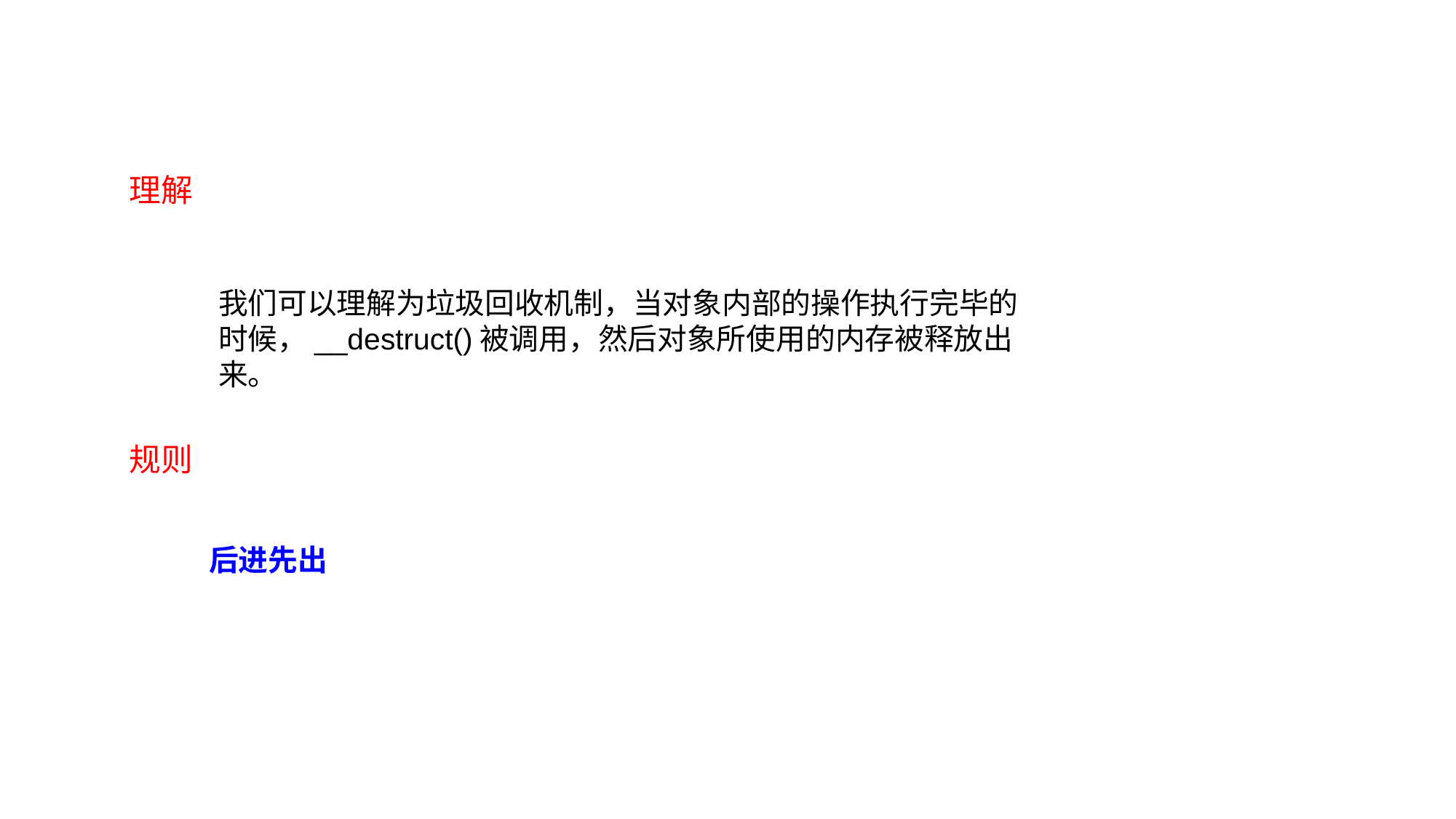

理解
我们可以理解为垃圾回收机制，当对象内部的操作执行完毕的时候，__destruct()被调用，然后对象所使用的内存被释放出来。
规则
后进先出